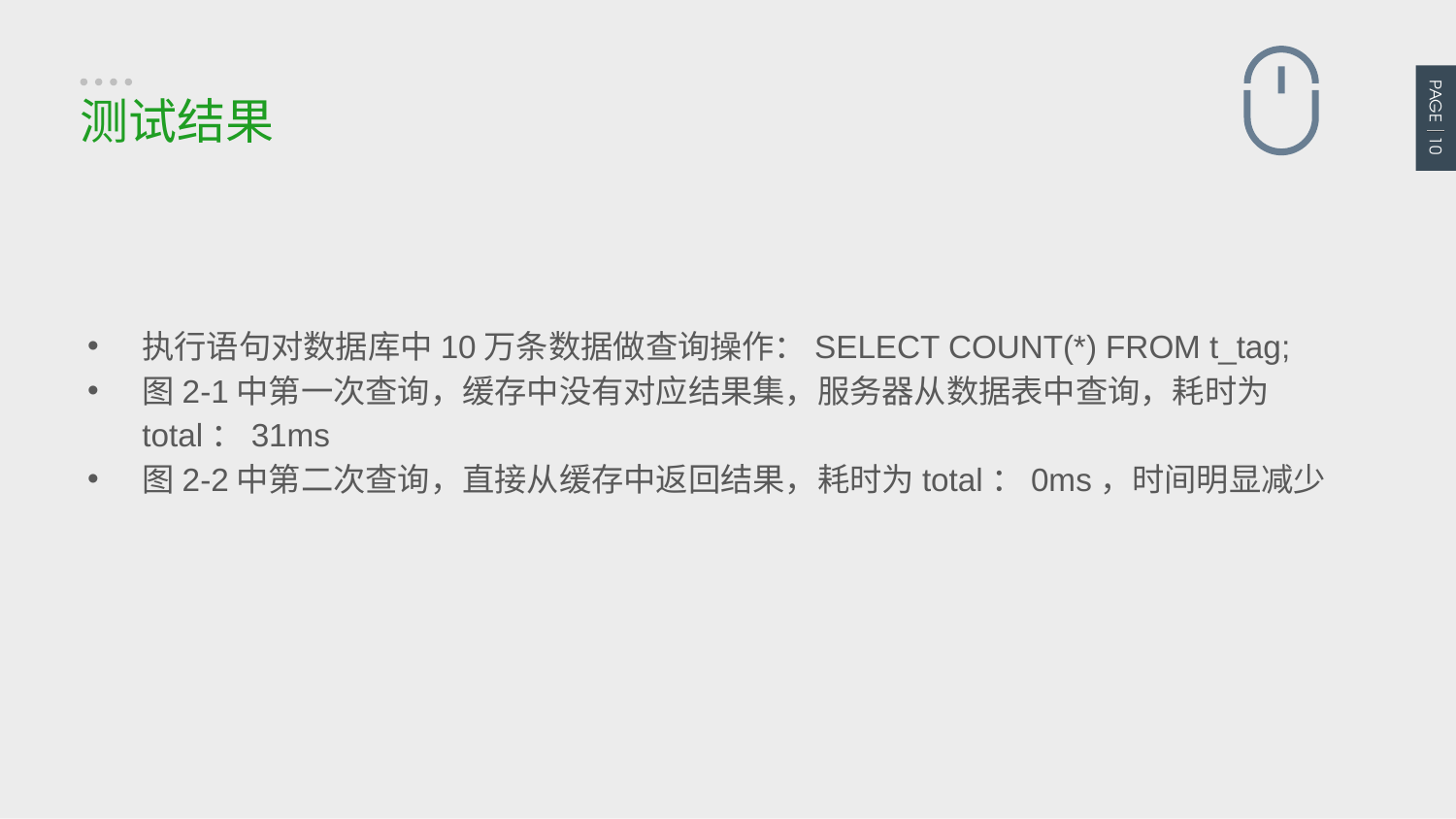

PAGE   10
测试结果

执行语句对数据库中10万条数据做查询操作：SELECT COUNT(*) FROM t_tag;
图2-1中第一次查询，缓存中没有对应结果集，服务器从数据表中查询，耗时为total：31ms
图2-2中第二次查询，直接从缓存中返回结果，耗时为total：0ms，时间明显减少